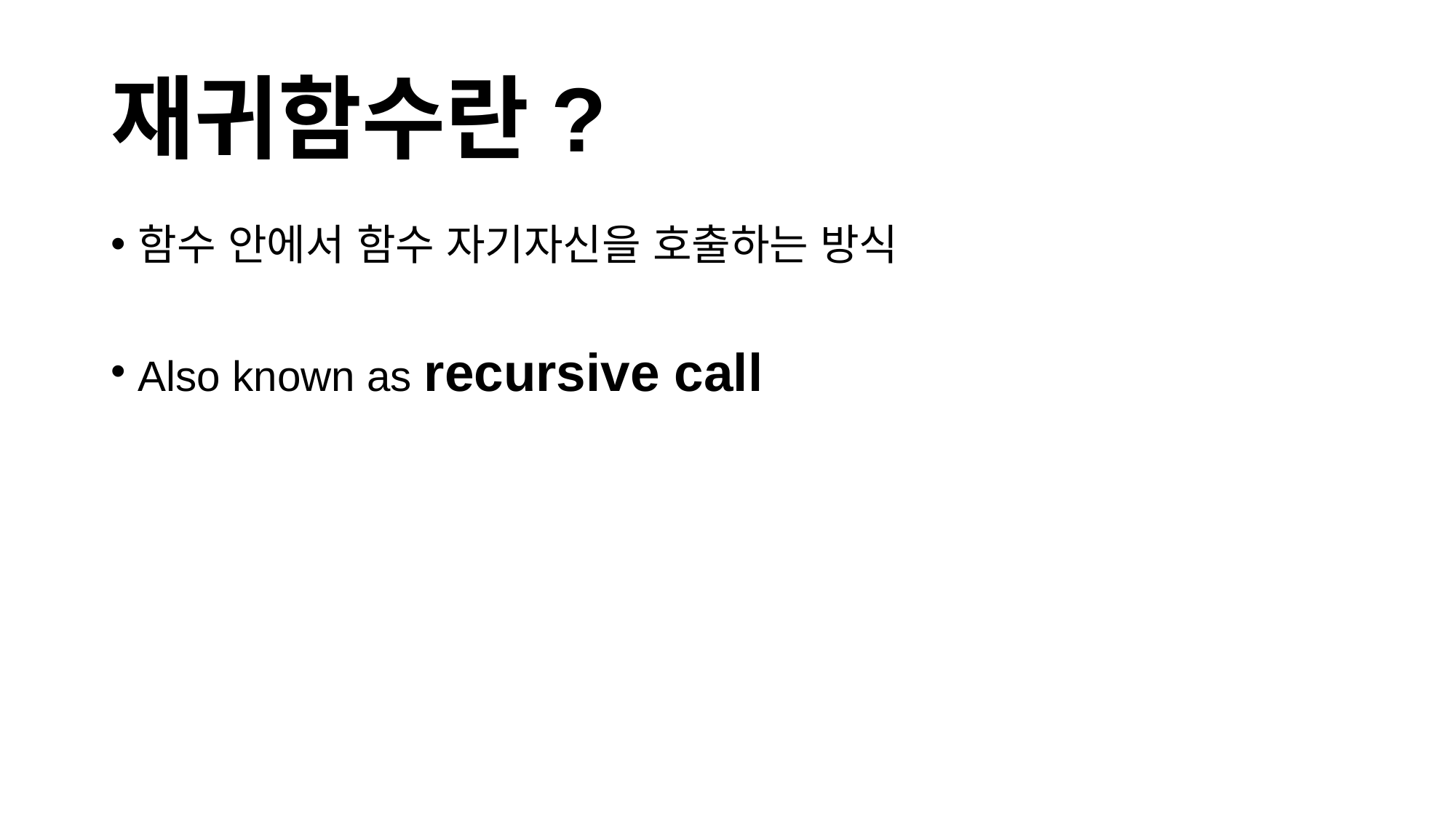

# 재귀함수란?
함수 안에서 함수 자기자신을 호출하는 방식

Also known as recursive call